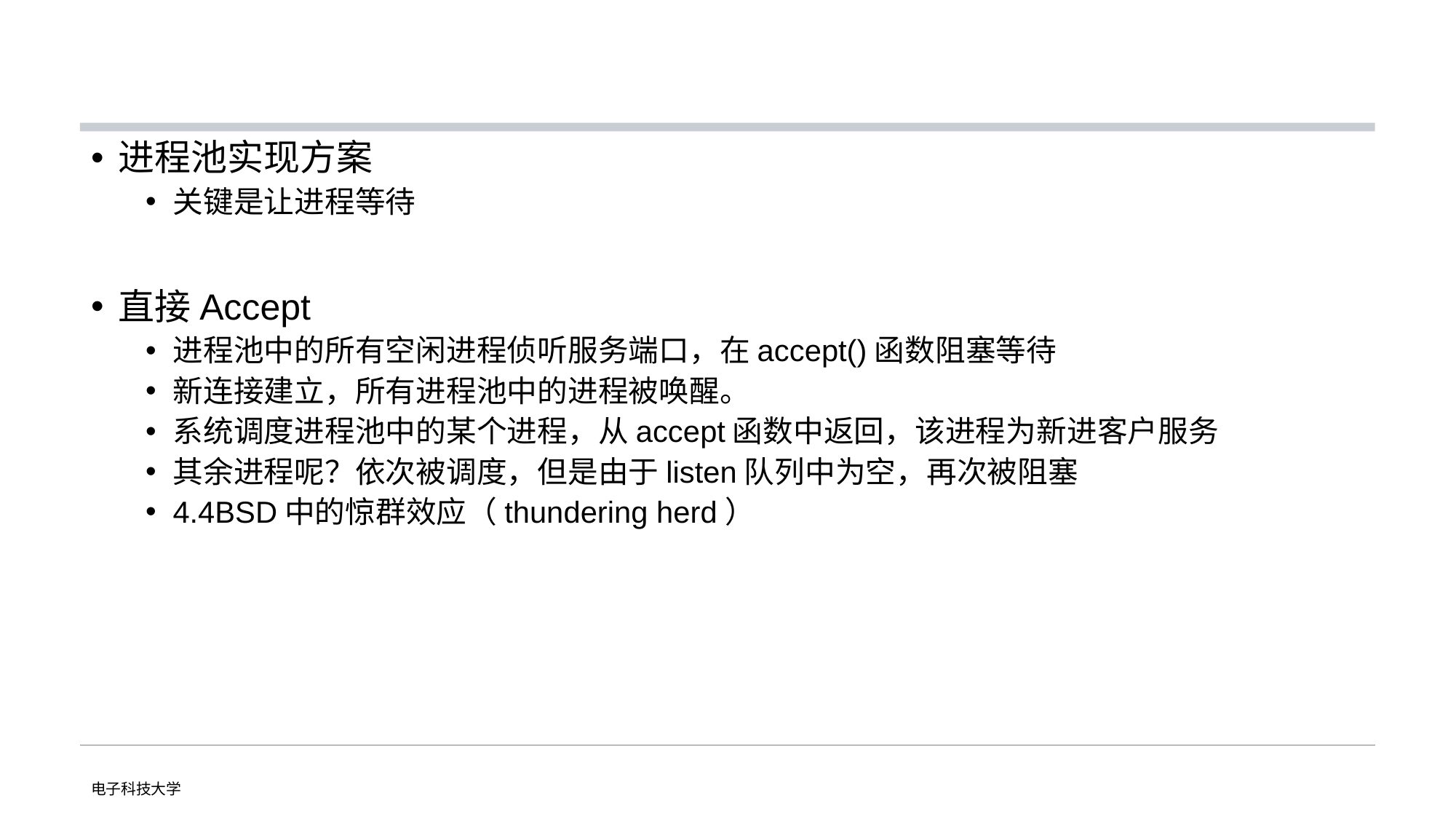

#
进程池实现方案
关键是让进程等待

直接Accept
进程池中的所有空闲进程侦听服务端口，在accept()函数阻塞等待
新连接建立，所有进程池中的进程被唤醒。
系统调度进程池中的某个进程，从accept函数中返回，该进程为新进客户服务
其余进程呢？依次被调度，但是由于listen队列中为空，再次被阻塞
4.4BSD中的惊群效应（thundering herd）

电子科技大学